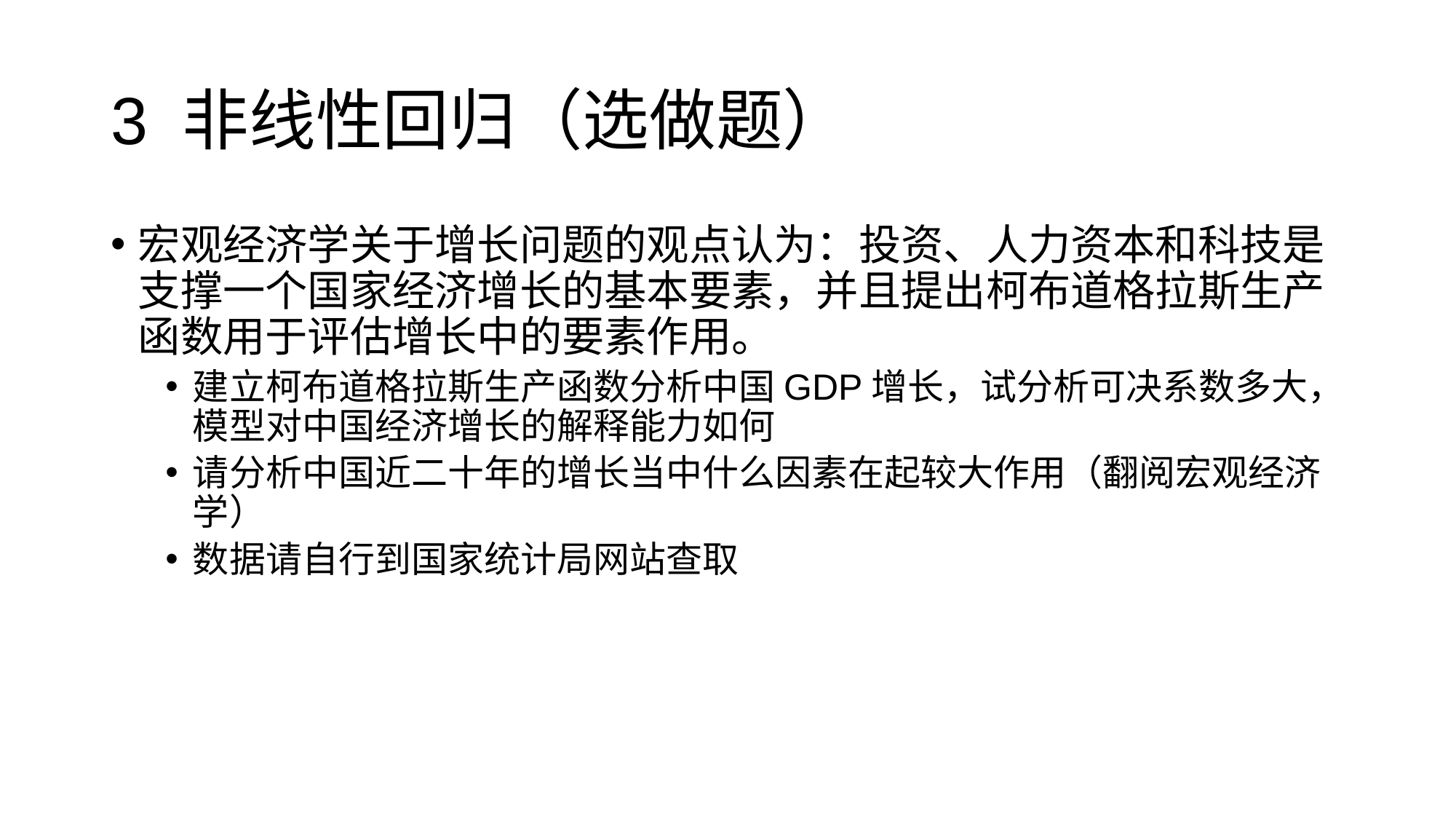

# 3 非线性回归（选做题）
宏观经济学关于增长问题的观点认为：投资、人力资本和科技是支撑一个国家经济增长的基本要素，并且提出柯布道格拉斯生产函数用于评估增长中的要素作用。
建立柯布道格拉斯生产函数分析中国GDP增长，试分析可决系数多大，模型对中国经济增长的解释能力如何
请分析中国近二十年的增长当中什么因素在起较大作用（翻阅宏观经济学）
数据请自行到国家统计局网站查取